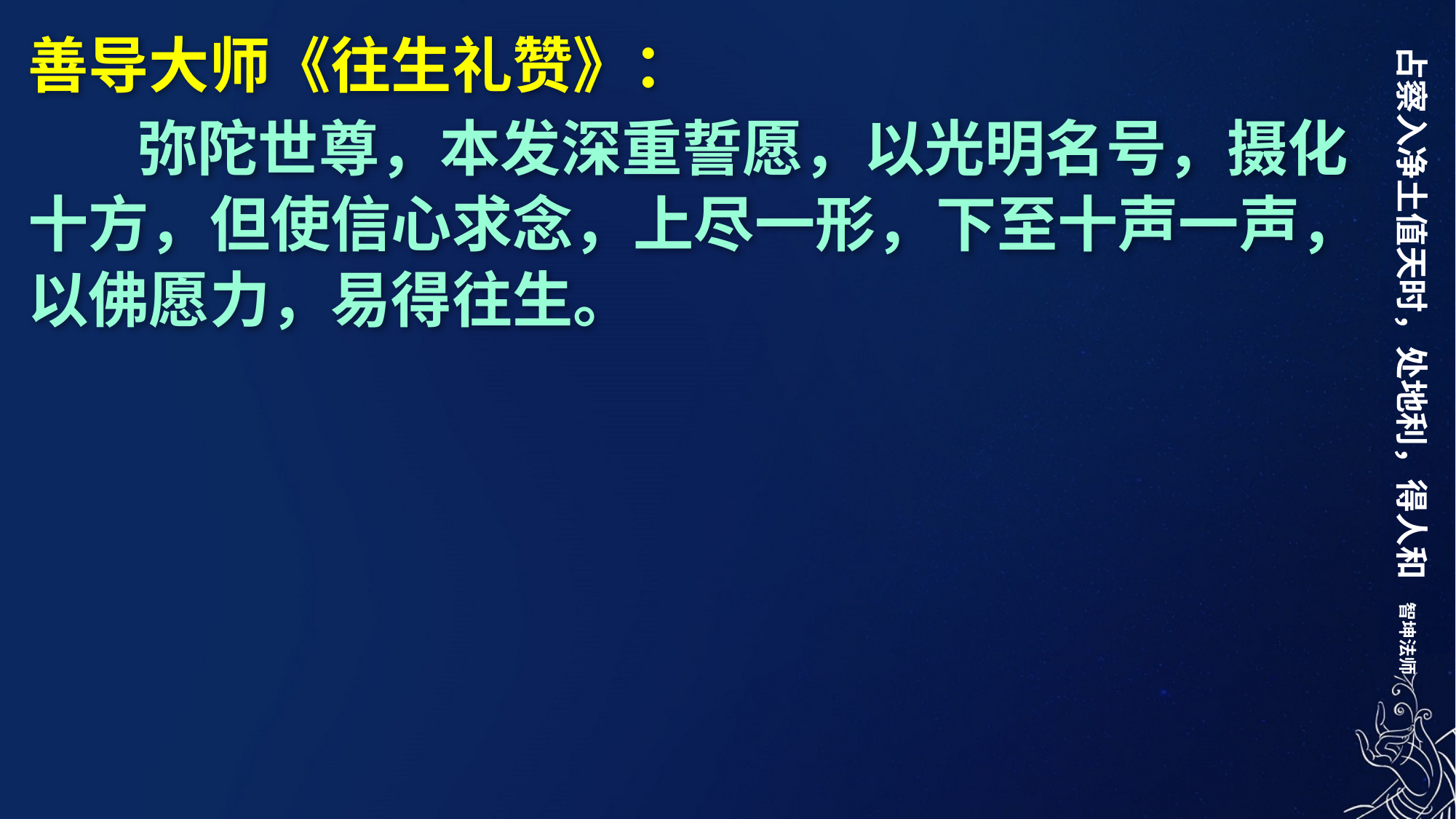

善导大师《往生礼赞》：
	弥陀世尊，本发深重誓愿，以光明名号，摄化十方，但使信心求念，上尽一形，下至十声一声，以佛愿力，易得往生。